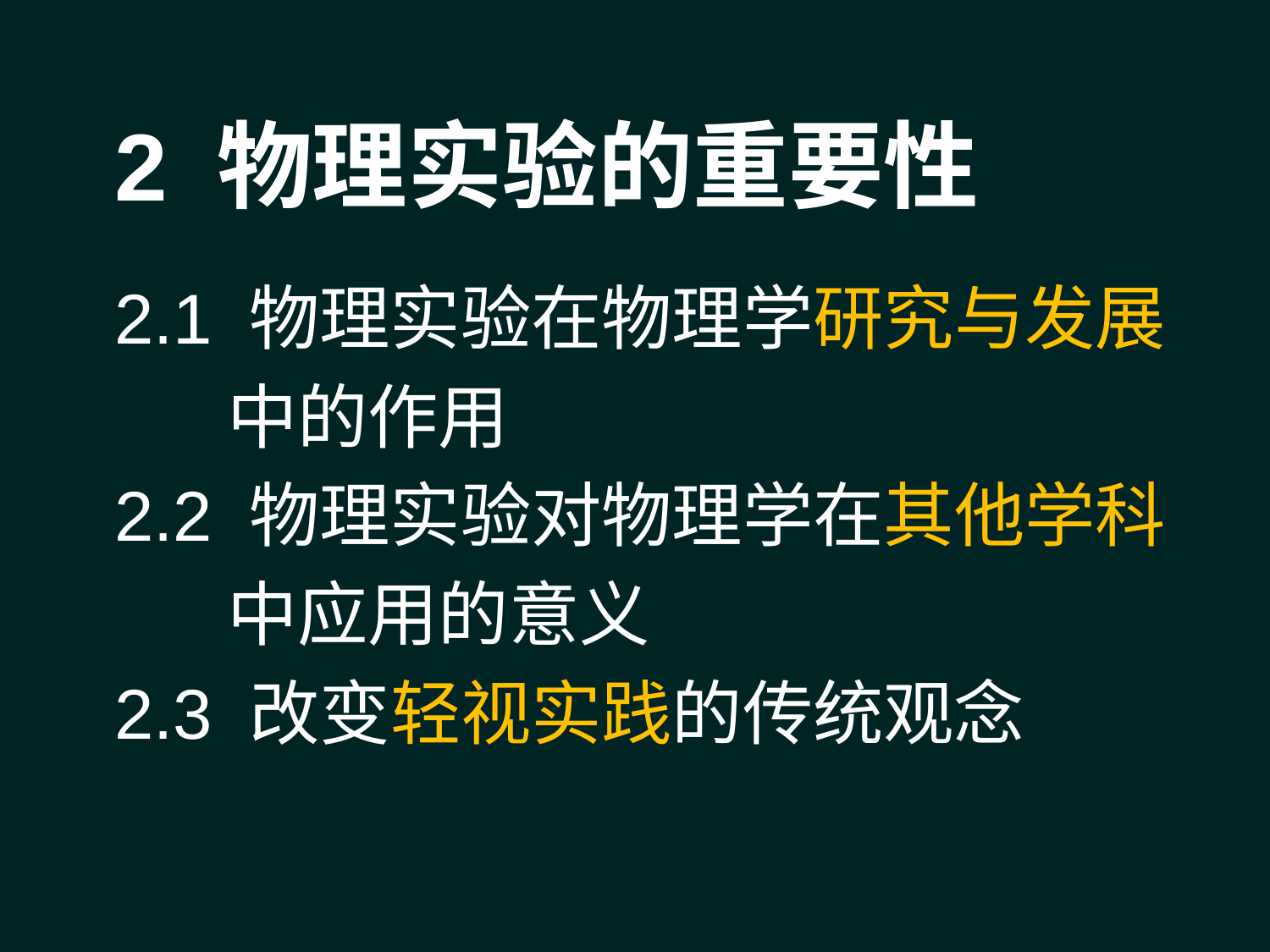

# 2 物理实验的重要性
2.1 物理实验在物理学研究与发展
      中的作用
2.2 物理实验对物理学在其他学科
      中应用的意义
2.3 改变轻视实践的传统观念